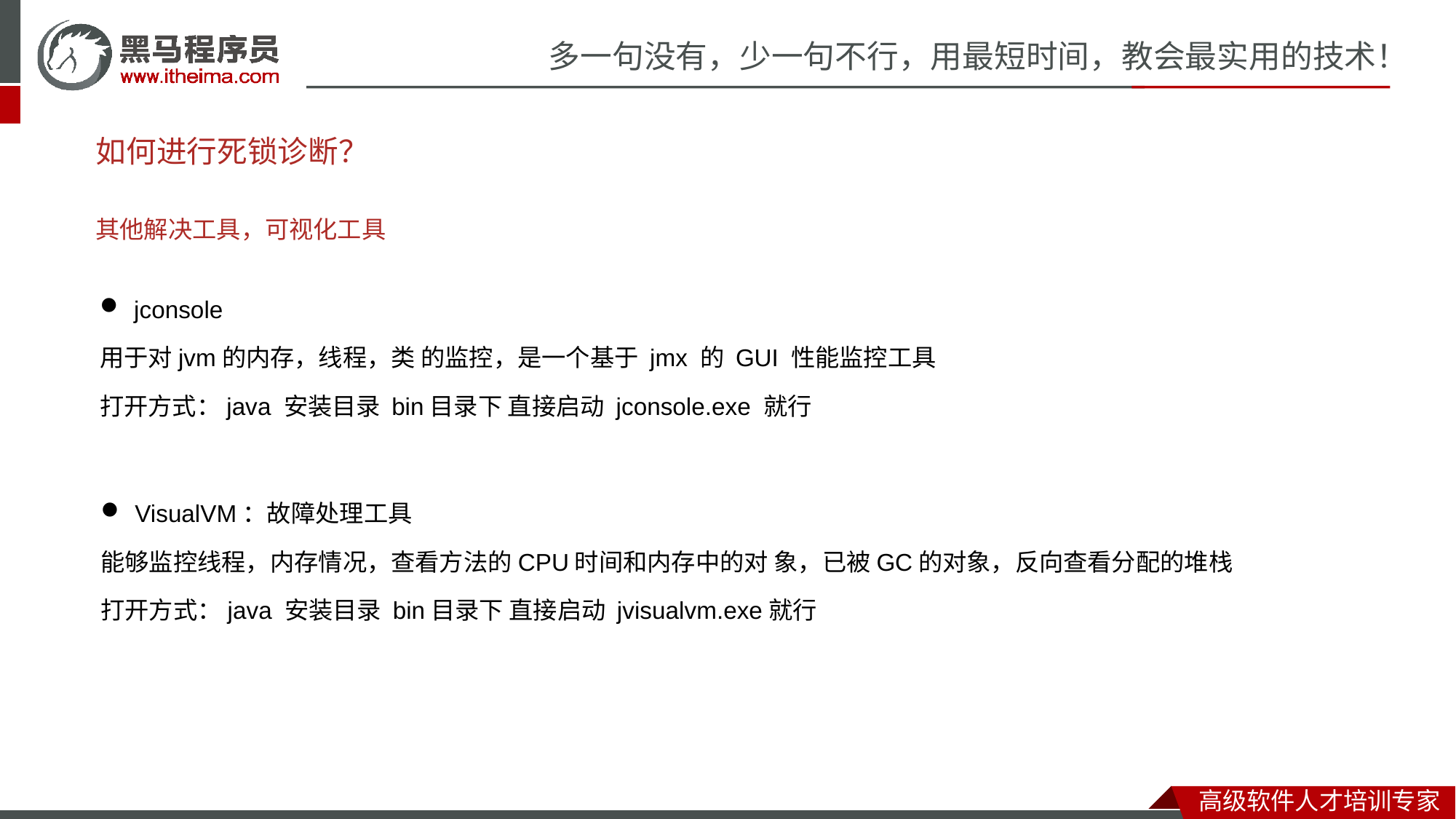

# 如何进行死锁诊断？
其他解决工具，可视化工具
jconsole
用于对jvm的内存，线程，类 的监控，是一个基于 jmx 的 GUI 性能监控工具
打开方式：java 安装目录 bin目录下 直接启动 jconsole.exe 就行
VisualVM：故障处理工具
能够监控线程，内存情况，查看方法的CPU时间和内存中的对 象，已被GC的对象，反向查看分配的堆栈
打开方式：java 安装目录 bin目录下 直接启动 jvisualvm.exe就行